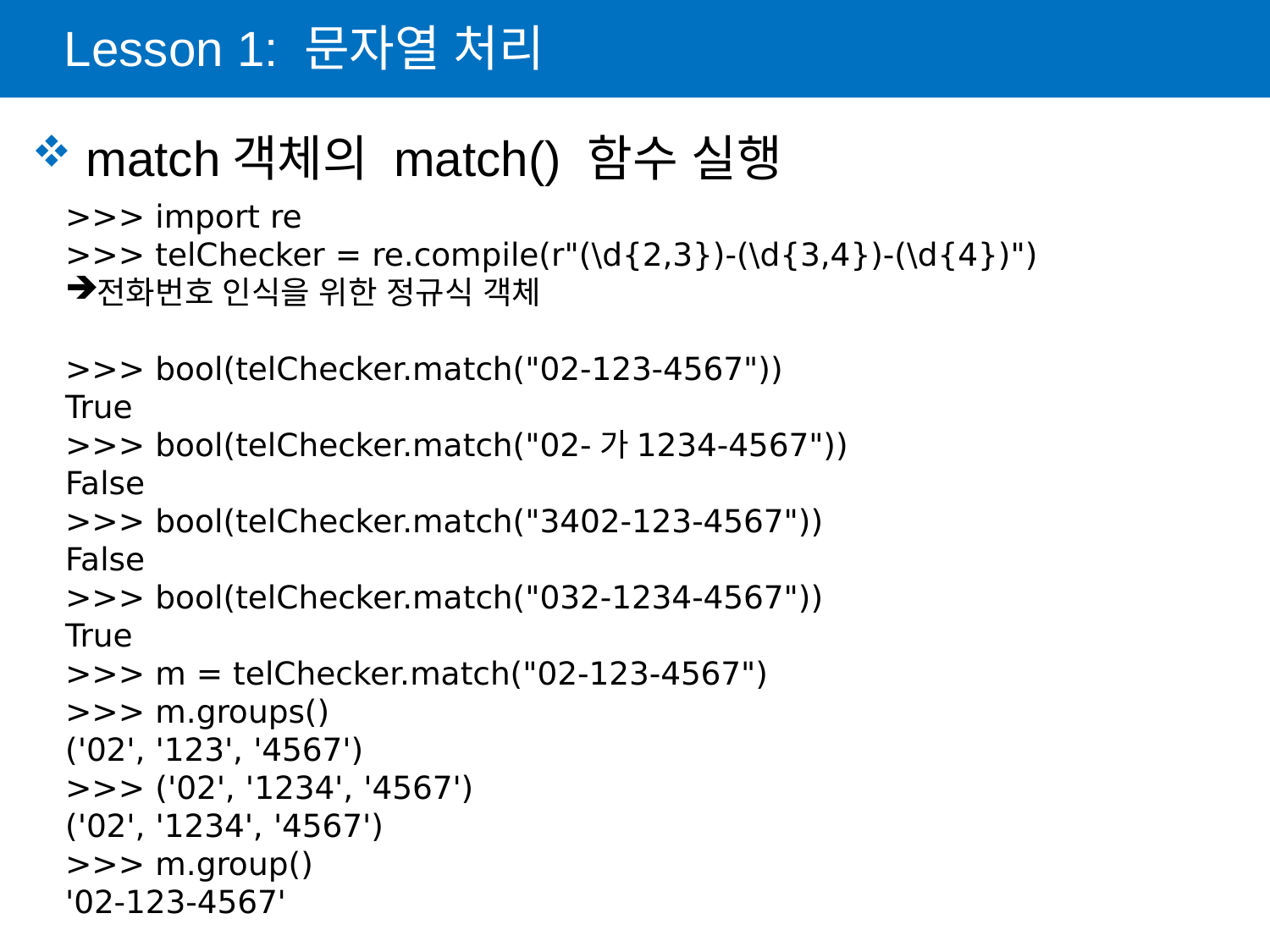

# Lesson 1: 문자열 처리
 match객체의 match() 함수 실행
>>> import re
>>> telChecker = re.compile(r"(\d{2,3})-(\d{3,4})-(\d{4})")
전화번호 인식을 위한 정규식 객체

>>> bool(telChecker.match("02-123-4567"))
True
>>> bool(telChecker.match("02-가1234-4567"))
False
>>> bool(telChecker.match("3402-123-4567"))
False
>>> bool(telChecker.match("032-1234-4567"))
True
>>> m = telChecker.match("02-123-4567")
>>> m.groups()
('02', '123', '4567')
>>> ('02', '1234', '4567')
('02', '1234', '4567')
>>> m.group()
'02-123-4567'